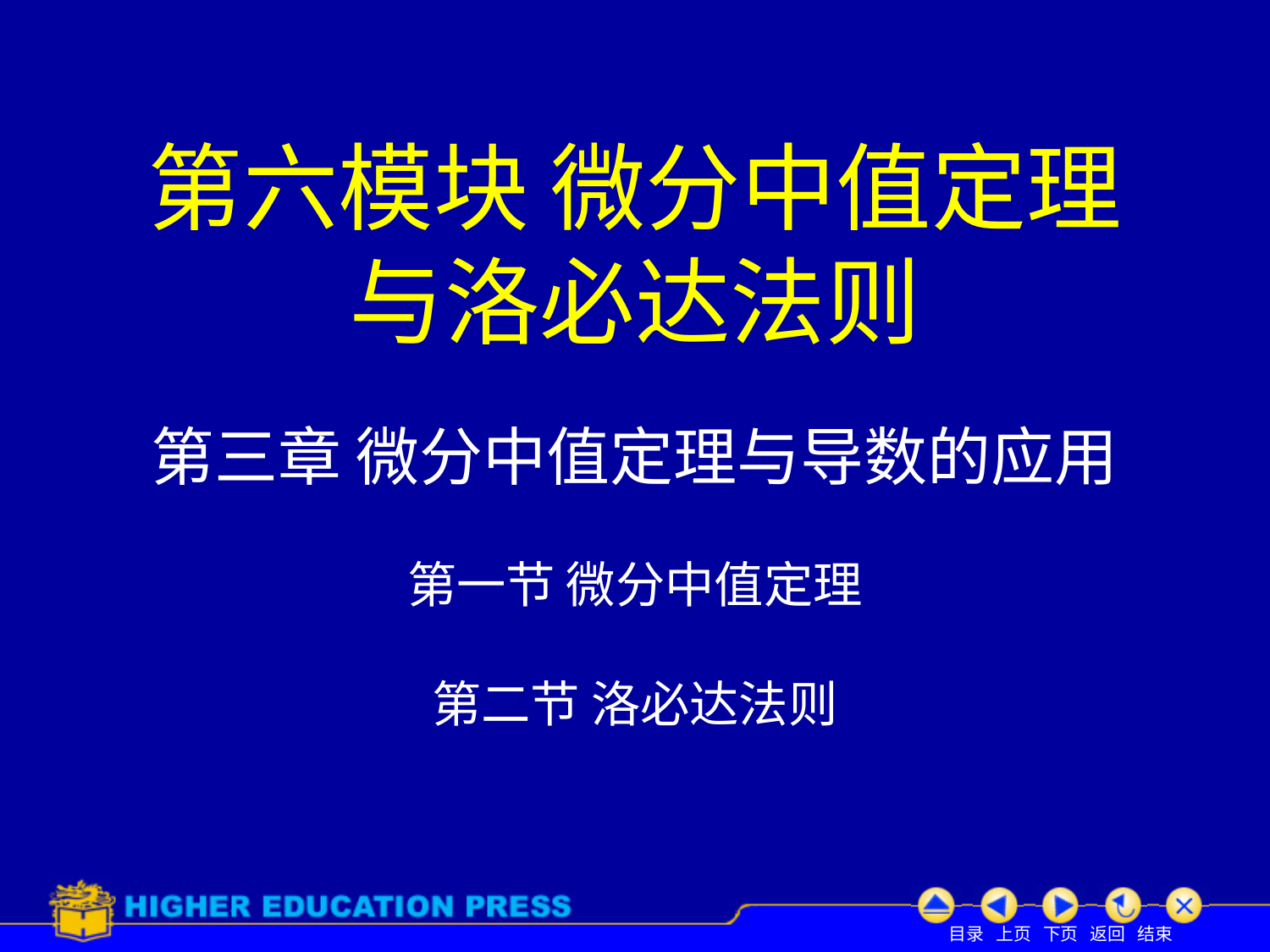

# 第六模块 微分中值定理 与洛必达法则
第三章 微分中值定理与导数的应用
第一节 微分中值定理
第二节 洛必达法则